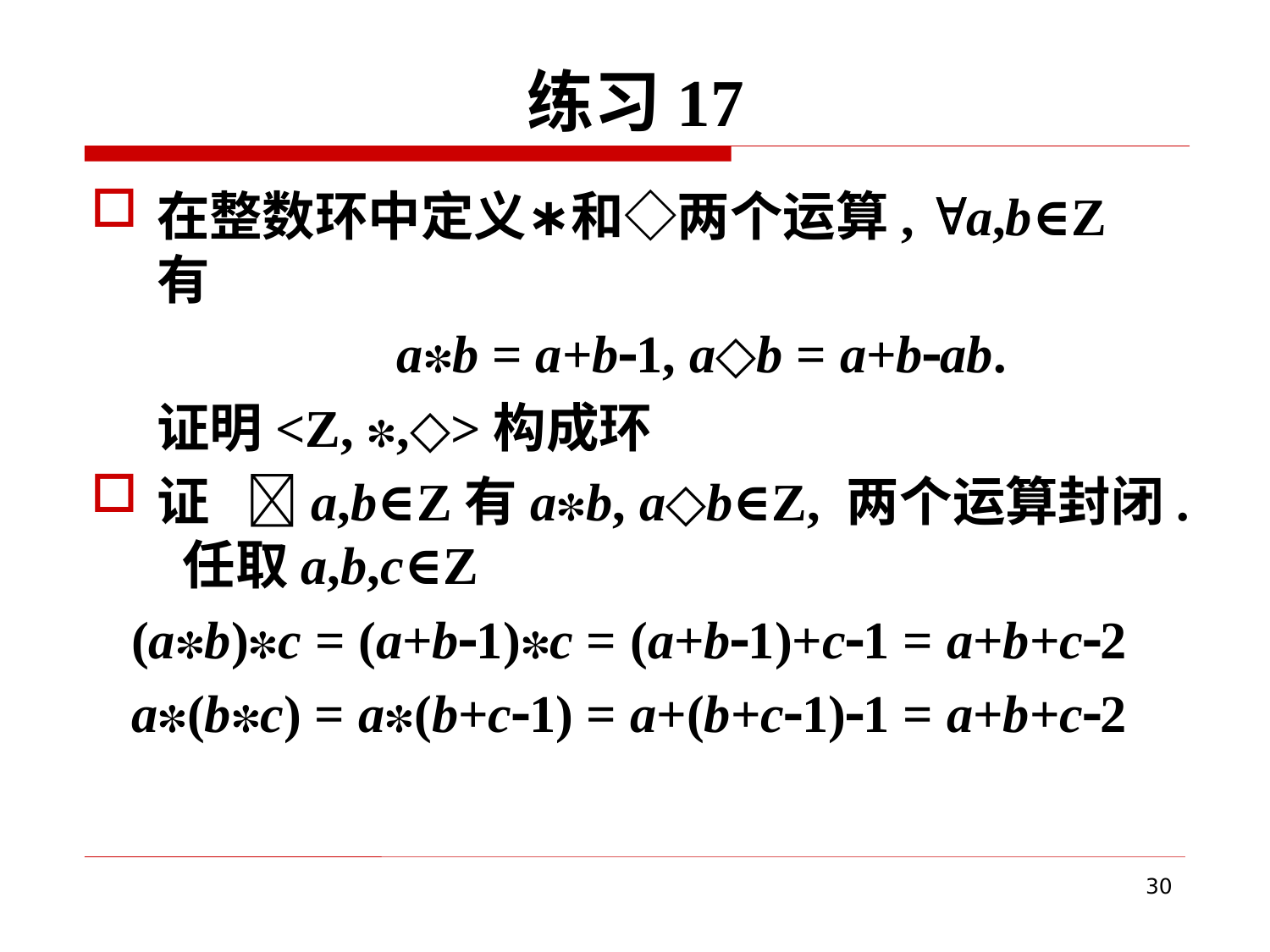

练习17
在整数环中定义∗和◇两个运算, ∀a,b∈Z 有
                  a∗b = a+b−1, a◇b = a+b−ab.
证明<Z, ∗,◇>构成环
证   ∀a,b∈Z有a∗b, a◇b∈Z, 两个运算封闭. 任取a,b,c∈Z
   (a∗b)∗c = (a+b−1)∗c = (a+b−1)+c−1 = a+b+c−2
   a∗(b∗c) = a∗(b+c−1) = a+(b+c−1)−1 = a+b+c−2

30